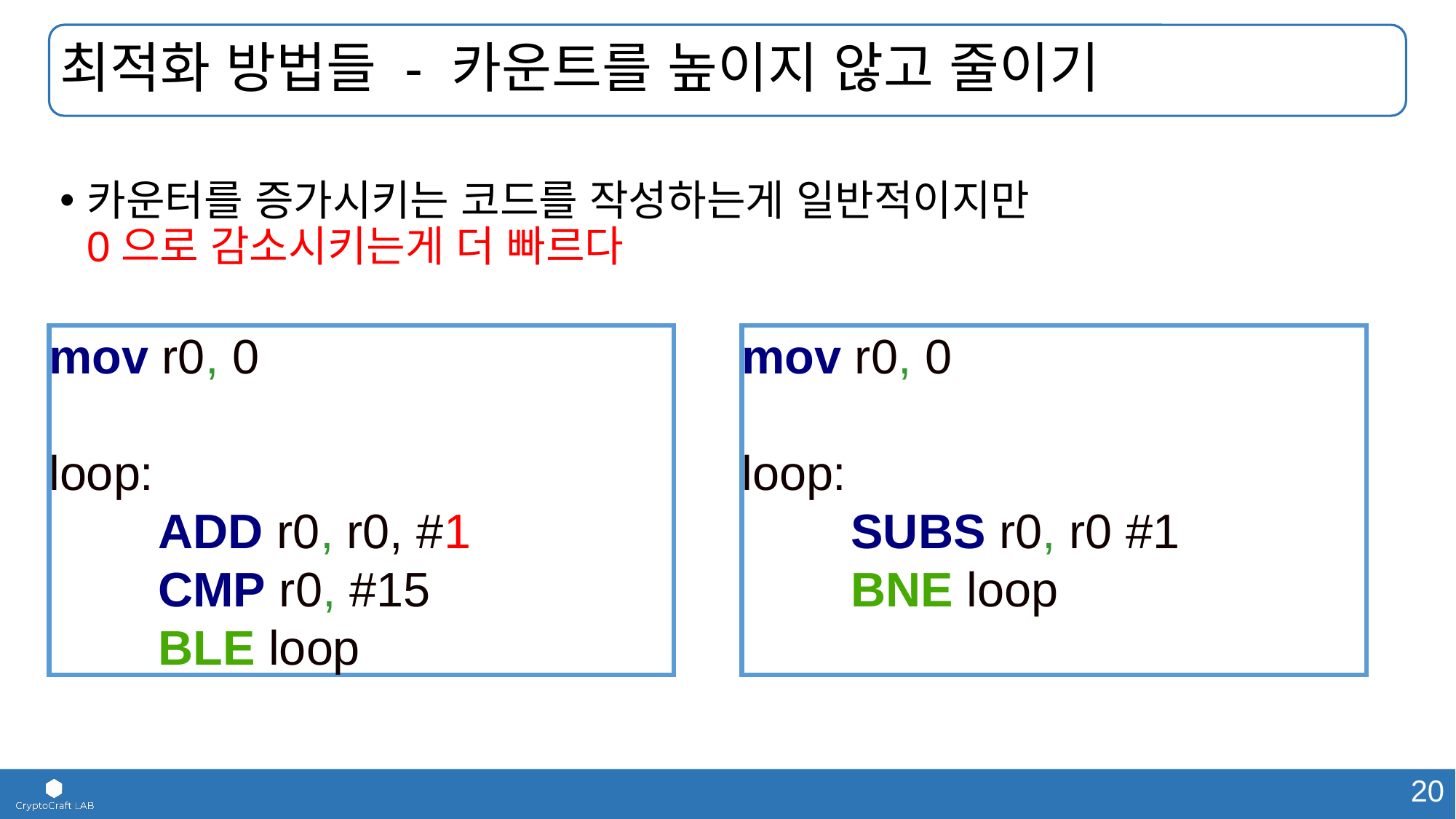

# 최적화 방법들 - 카운트를 높이지 않고 줄이기
카운터를 증가시키는 코드를 작성하는게 일반적이지만
0으로 감소시키는게 더 빠르다

mov r0, 0

loop:
	SUBS r0, r0 #1
	BNE loop
mov r0, 0

loop:
	ADD r0, r0, #1
	CMP r0, #15
	BLE loop